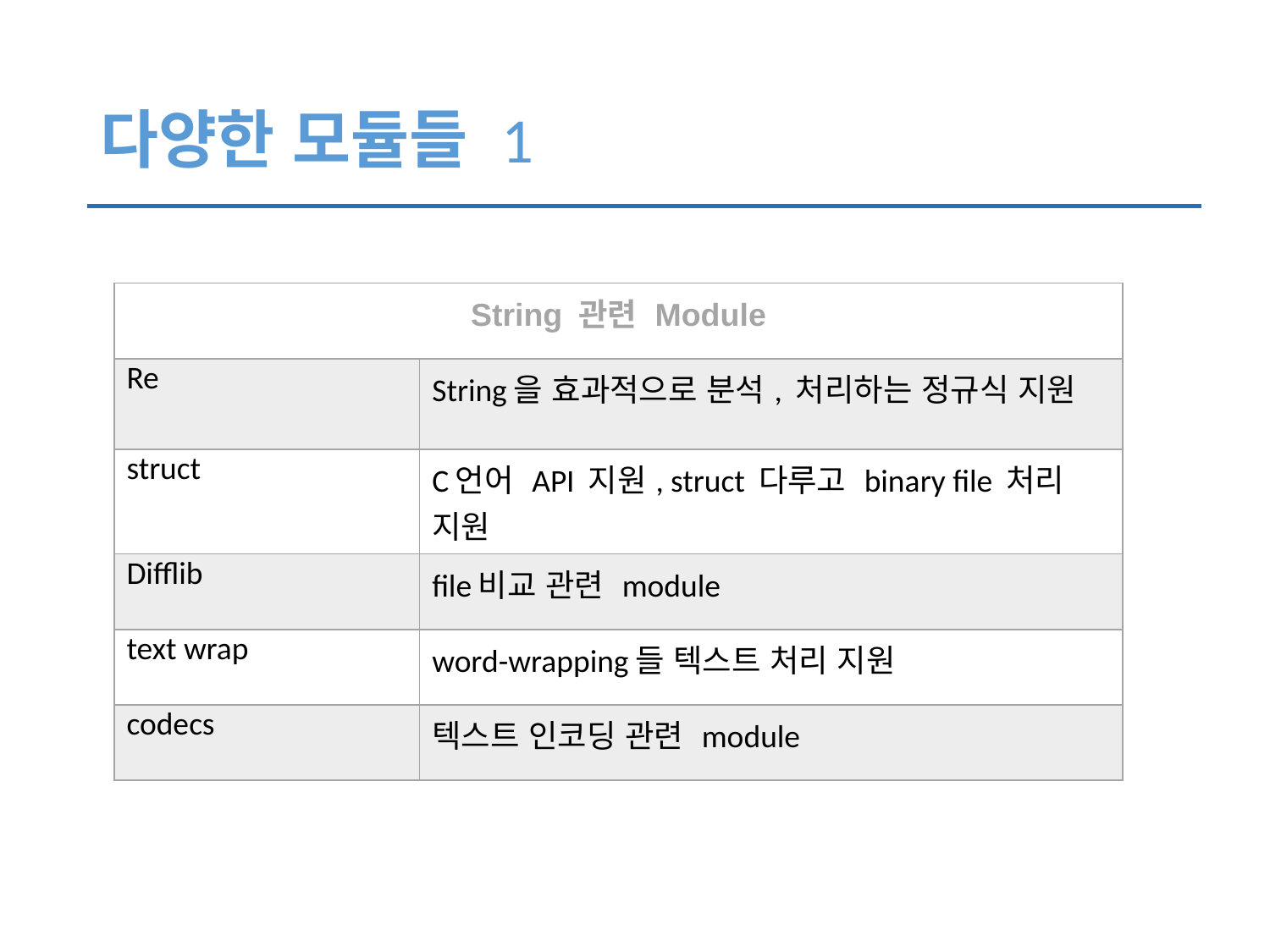

# 다양한 모듈들 1
| String 관련 Module |  |
| --- | --- |
| Re | String을 효과적으로 분석, 처리하는 정규식 지원 |
| struct | C언어 API 지원, struct 다루고 binary file 처리 지원 |
| Difflib | file비교 관련 module |
| text wrap | word-wrapping들 텍스트 처리 지원 |
| codecs | 텍스트 인코딩 관련 module |